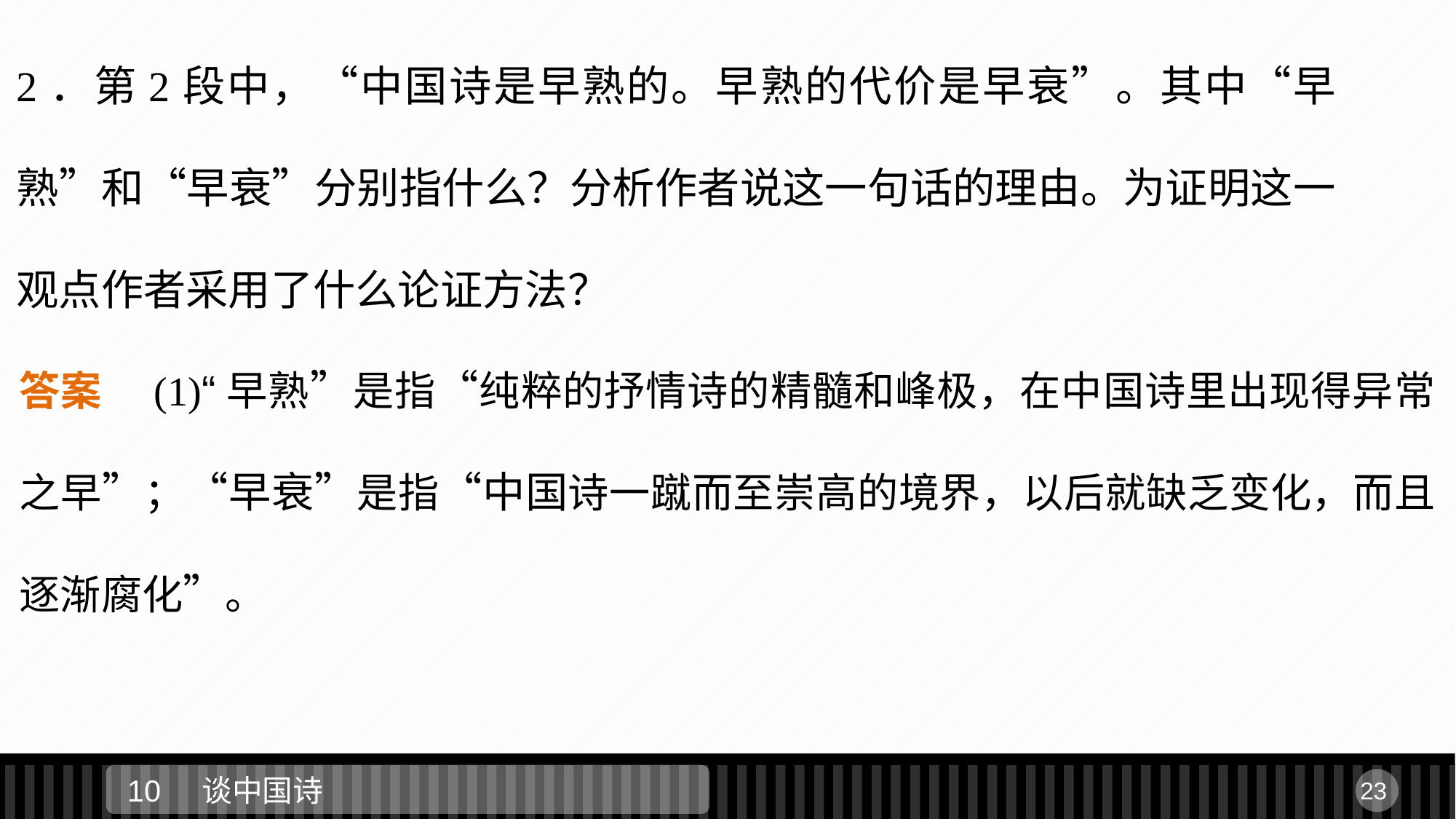

2．第2段中，“中国诗是早熟的。早熟的代价是早衰”。其中“早熟”和“早衰”分别指什么？分析作者说这一句话的理由。为证明这一观点作者采用了什么论证方法？
答案　(1)“早熟”是指“纯粹的抒情诗的精髓和峰极，在中国诗里出现得异常之早”；“早衰”是指“中国诗一蹴而至崇高的境界，以后就缺乏变化，而且逐渐腐化”。